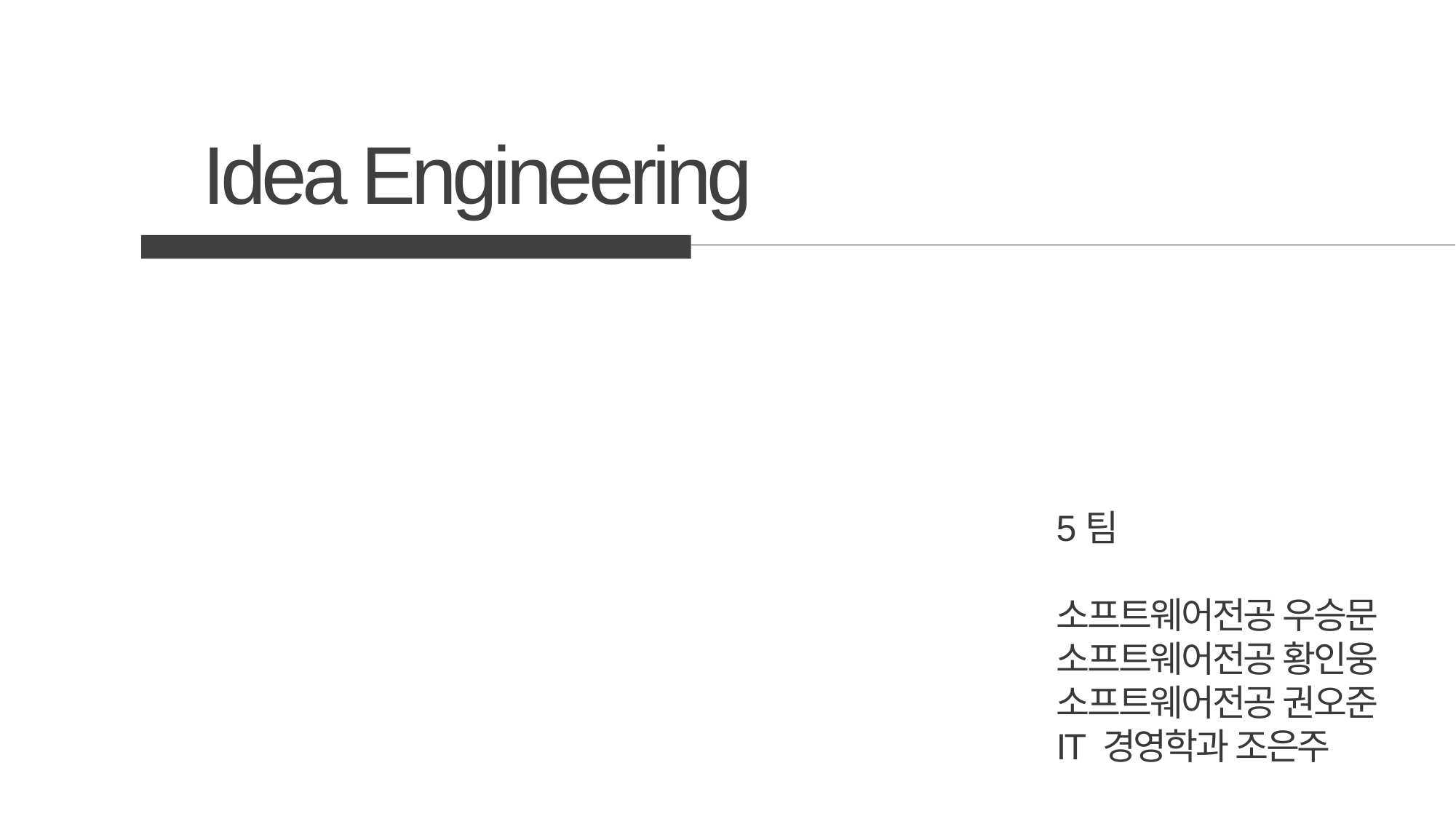

Idea Engineering

5팀

소프트웨어전공 우승문
소프트웨어전공 황인웅
소프트웨어전공 권오준
IT 경영학과 조은주